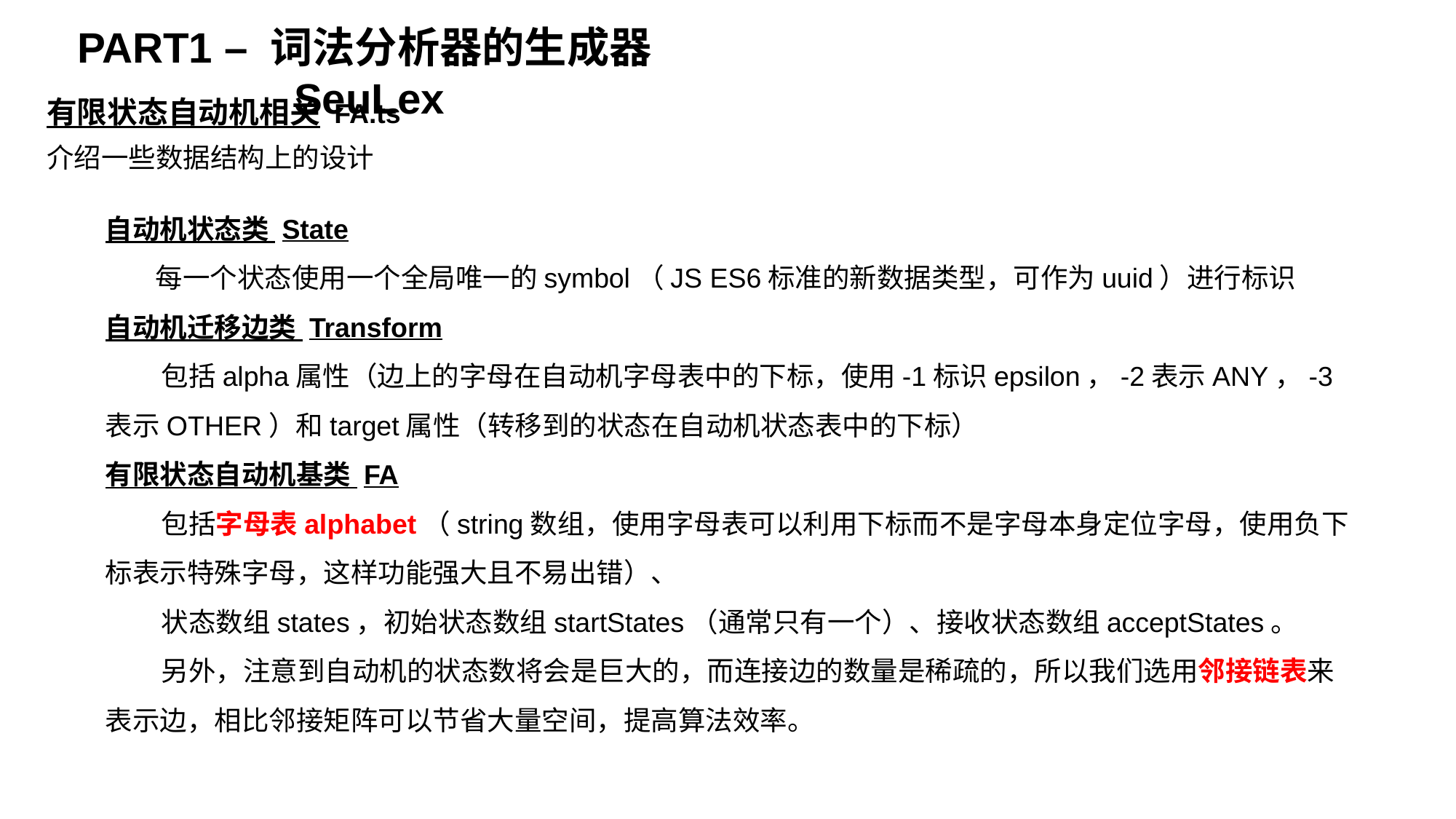

PART1 – 词法分析器的生成器SeuLex
有限状态自动机相关 FA.ts
介绍一些数据结构上的设计
自动机状态类 State
       每一个状态使用一个全局唯一的symbol（JS ES6标准的新数据类型，可作为uuid）进行标识
自动机迁移边类 Transform
        包括alpha属性（边上的字母在自动机字母表中的下标，使用-1标识epsilon，-2表示ANY，-3表示OTHER）和target属性（转移到的状态在自动机状态表中的下标）
有限状态自动机基类 FA
        包括字母表alphabet（string数组，使用字母表可以利用下标而不是字母本身定位字母，使用负下标表示特殊字母，这样功能强大且不易出错）、
        状态数组states，初始状态数组startStates（通常只有一个）、接收状态数组acceptStates。
        另外，注意到自动机的状态数将会是巨大的，而连接边的数量是稀疏的，所以我们选用邻接链表来表示边，相比邻接矩阵可以节省大量空间，提高算法效率。